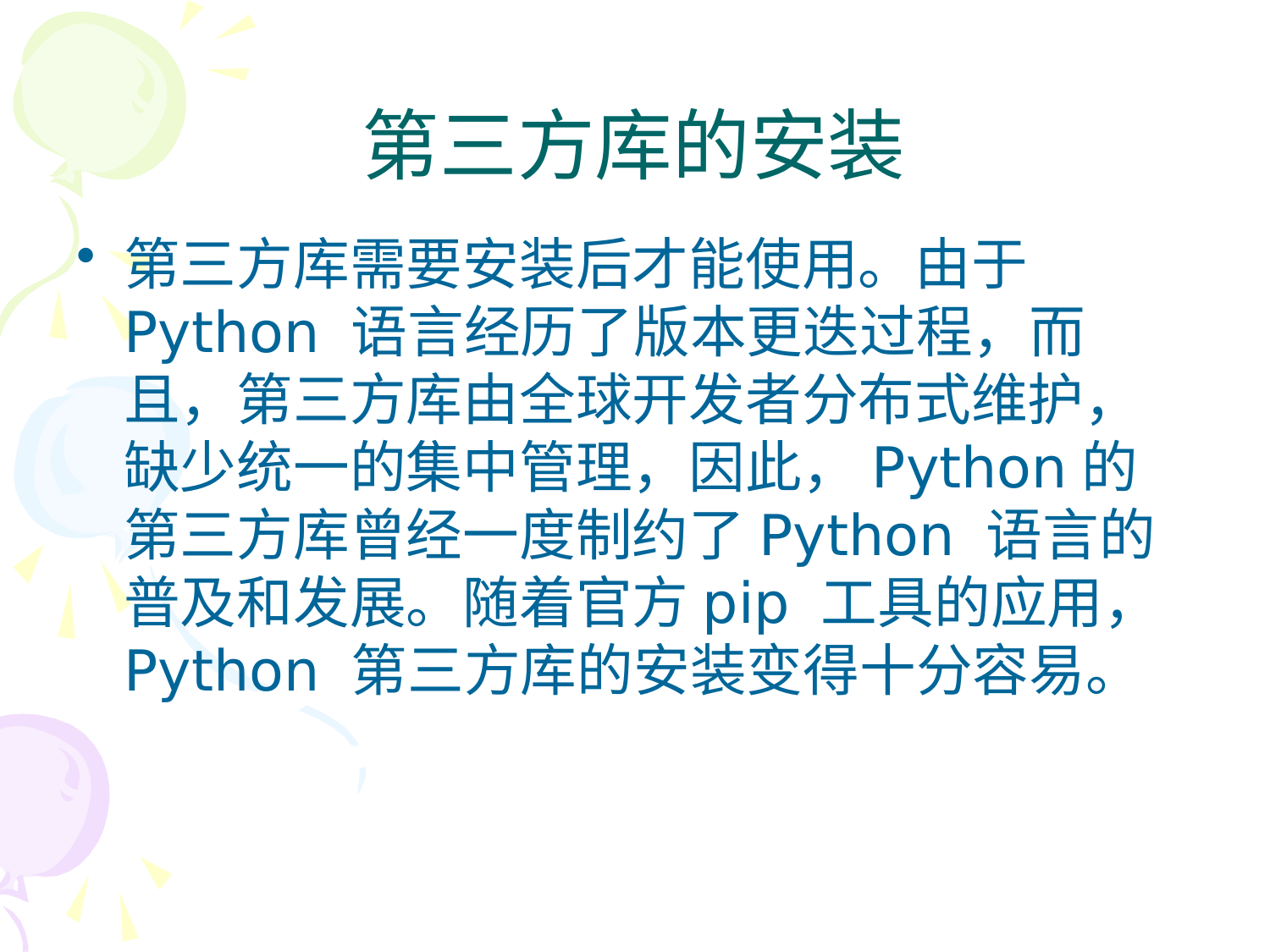

# 第三方库的安装
第三方库需要安装后才能使用。由于Python 语言经历了版本更迭过程，而且，第三方库由全球开发者分布式维护，缺少统一的集中管理，因此，Python的第三方库曾经一度制约了Python 语言的普及和发展。随着官方pip 工具的应用，Python 第三方库的安装变得十分容易。